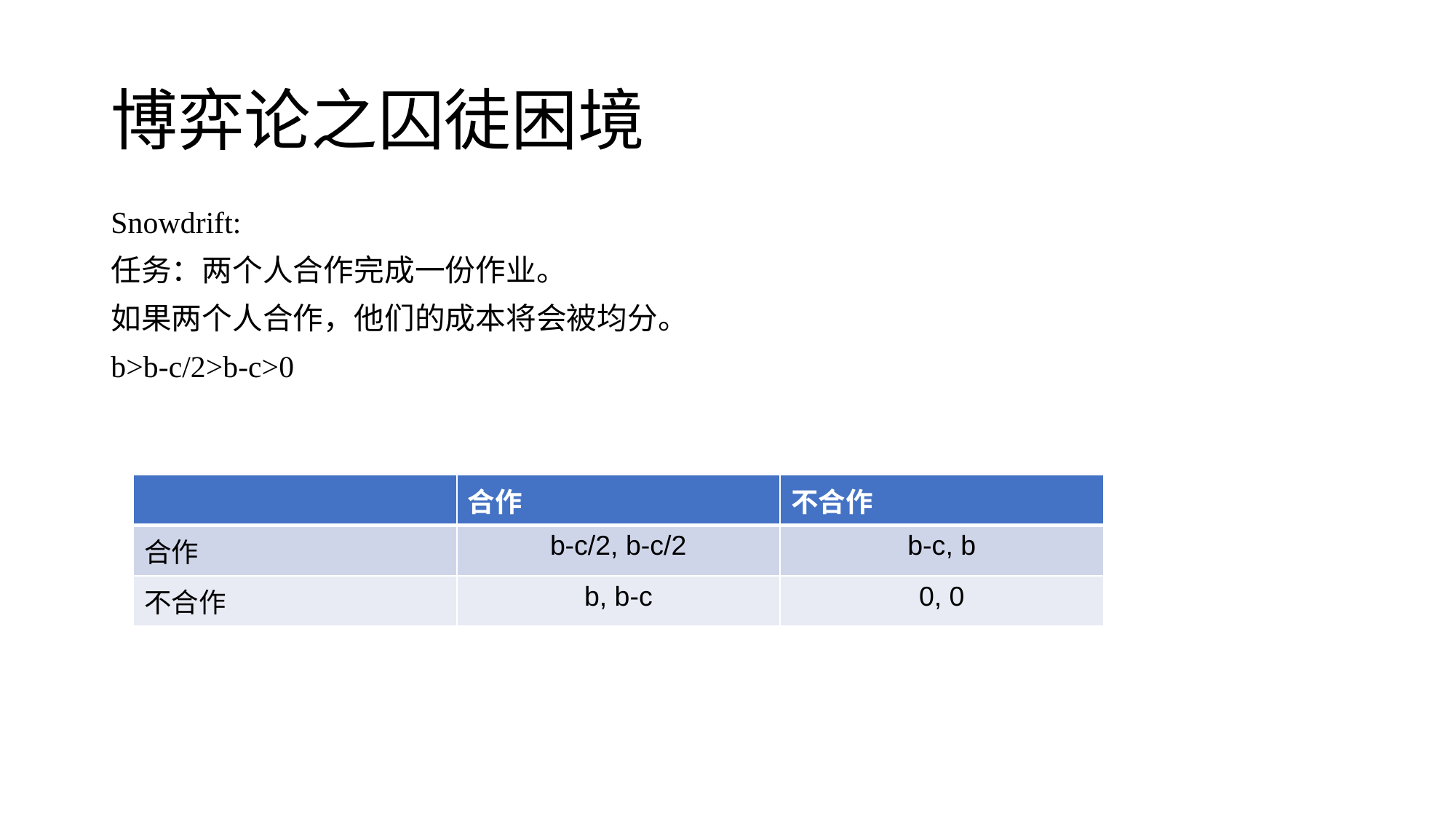

# 博弈论之囚徒困境
Snowdrift:
任务：两个人合作完成一份作业。
如果两个人合作，他们的成本将会被均分。
b>b-c/2>b-c>0
|  | 合作 | 不合作 |
| --- | --- | --- |
| 合作 | b-c/2, b-c/2 | b-c, b |
| 不合作 | b, b-c | 0, 0 |